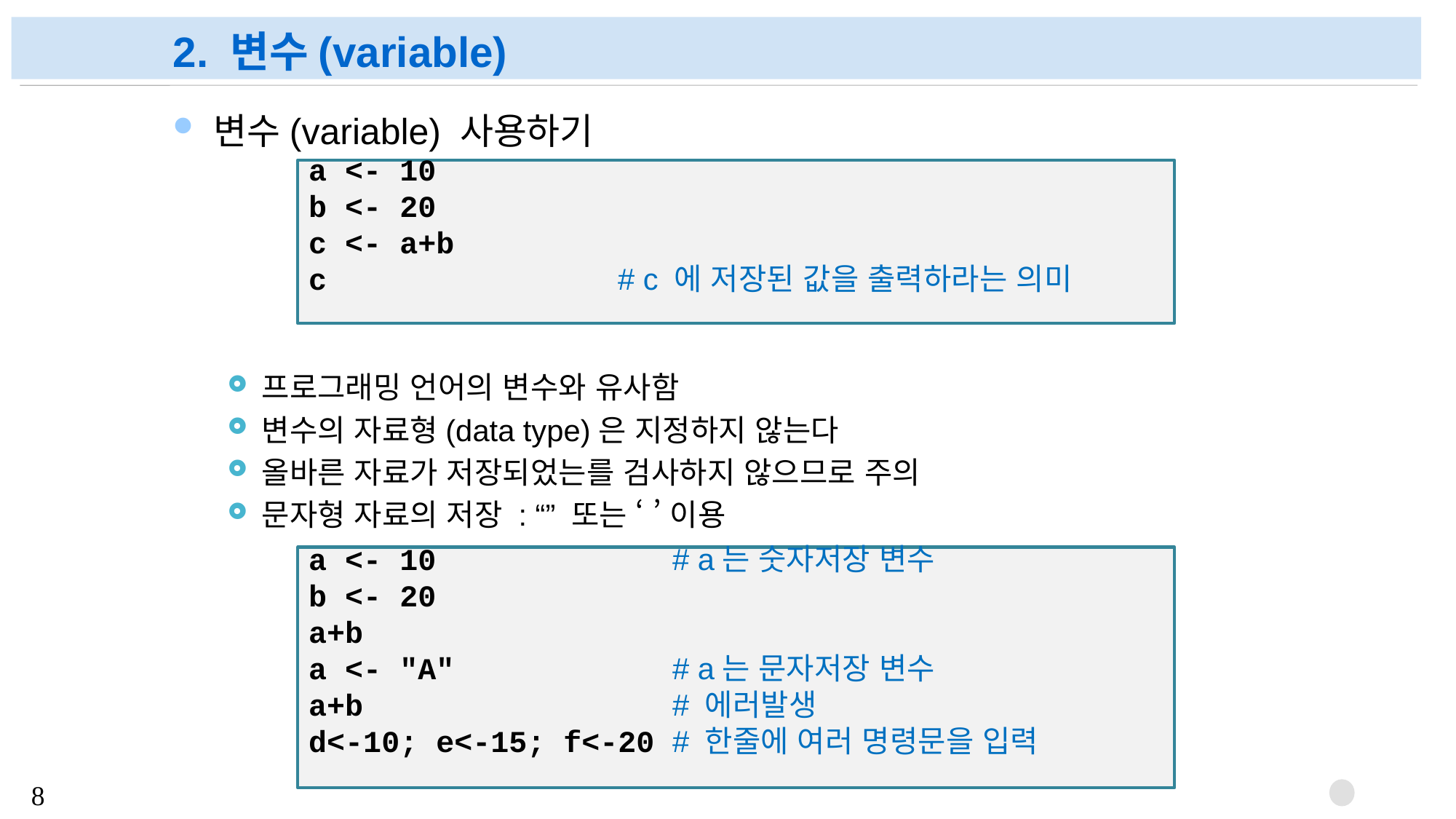

# 2. 변수(variable)
변수(variable) 사용하기

프로그래밍 언어의 변수와 유사함
변수의 자료형(data type)은 지정하지 않는다
올바른 자료가 저장되었는를 검사하지 않으므로 주의
문자형 자료의 저장 : “” 또는 ‘ ’ 이용

a <- 10
b <- 20
c <- a+b
c                # c 에 저장된 값을 출력하라는 의미
a <- 10             # a는 숫자저장 변수
b <- 20
a+b
a <- "A"            # a는 문자저장 변수
a+b                 # 에러발생
d<-10; e<-15; f<-20 # 한줄에 여러 명령문을 입력